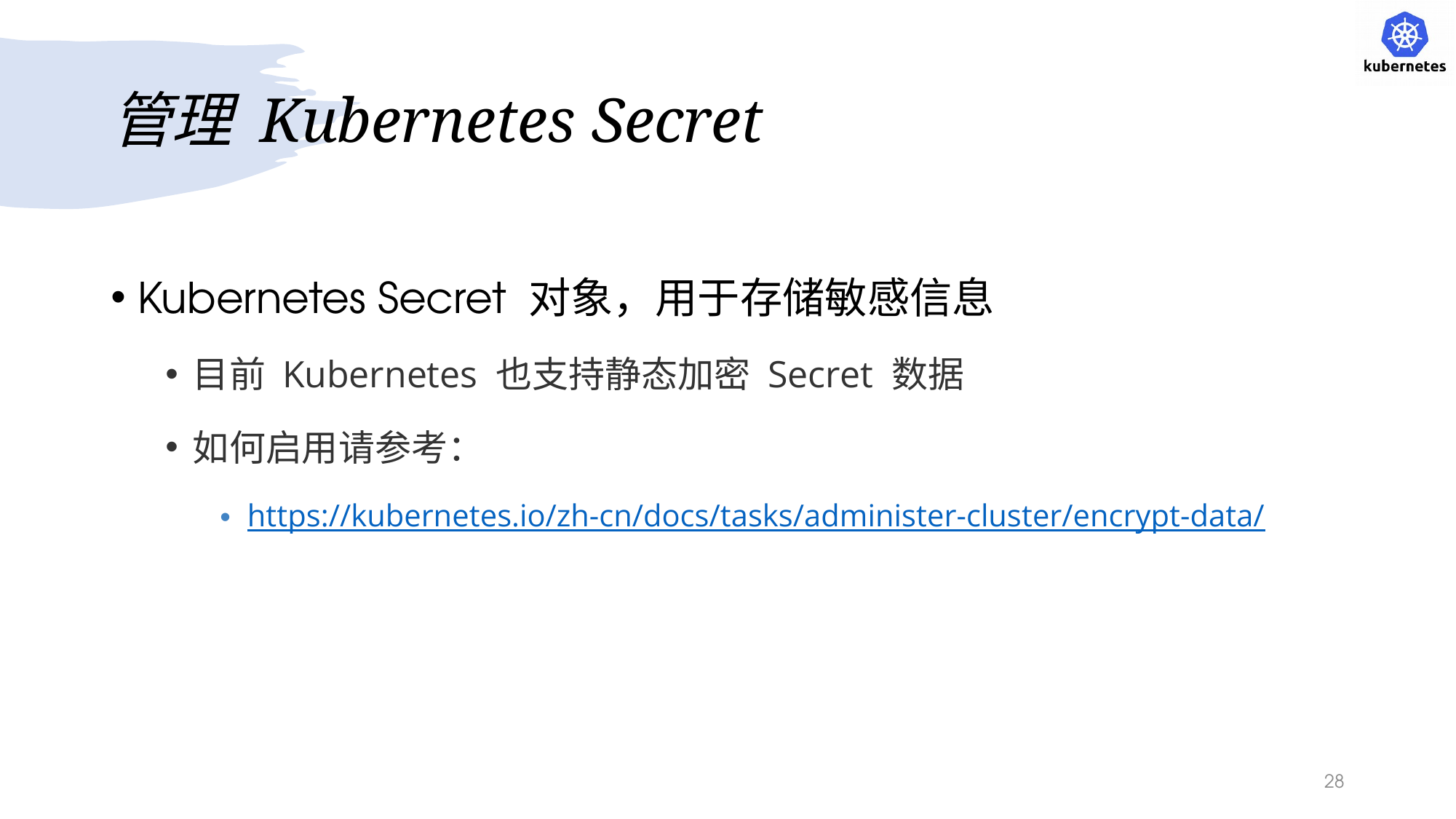

# 管理 Kubernetes Secret
Kubernetes Secret 对象，用于存储敏感信息
目前 Kubernetes 也支持静态加密 Secret 数据
如何启用请参考：
https://kubernetes.io/zh-cn/docs/tasks/administer-cluster/encrypt-data/

28